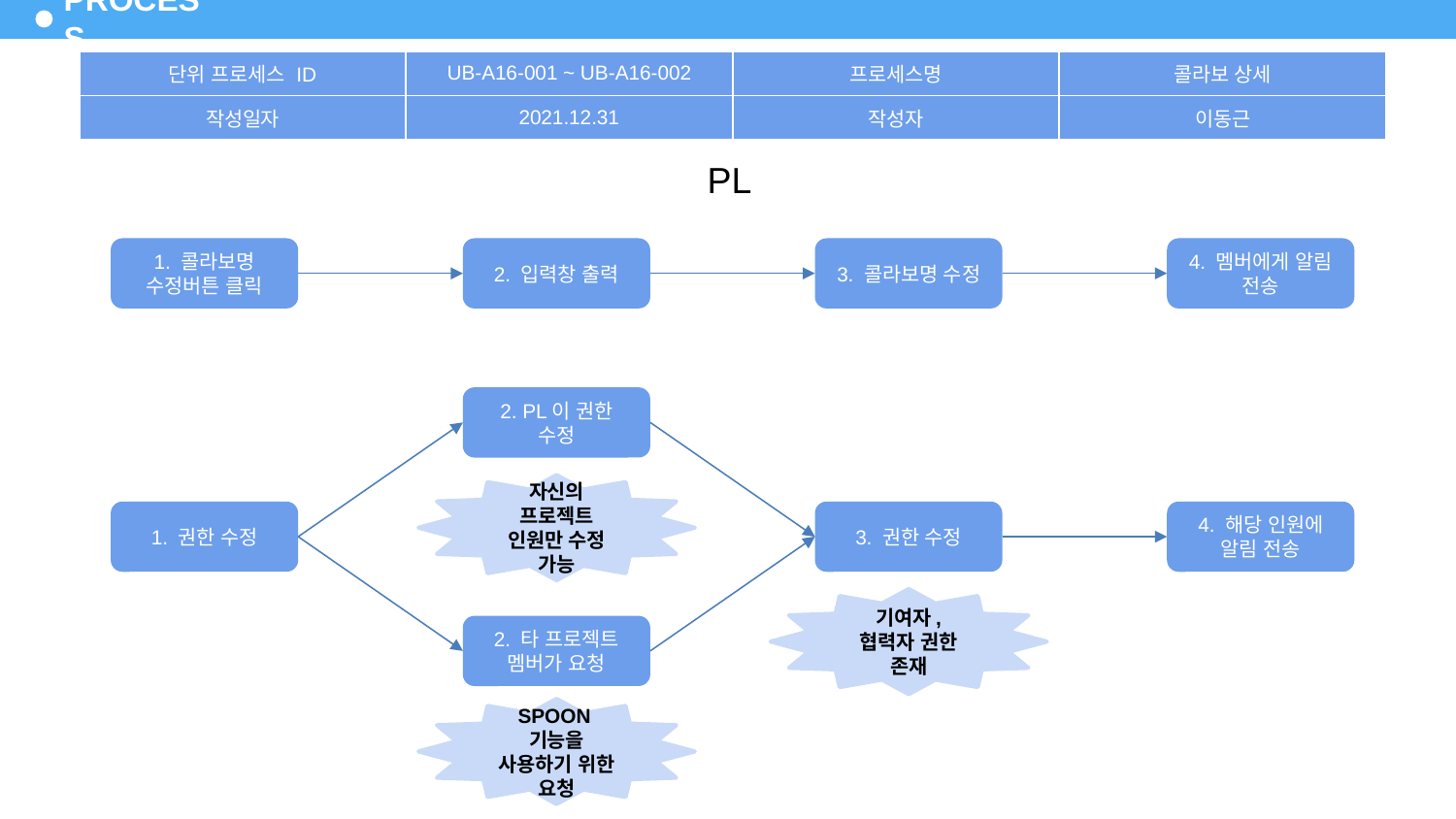

# PROCESS
| 단위 프로세스 ID | UB-A16-001 ~ UB-A16-002 | 프로세스명 | 콜라보 상세 |
| --- | --- | --- | --- |
| 작성일자 | 2021.12.31 | 작성자 | 이동근 |
PL
1. 콜라보명 수정버튼 클릭
2. 입력창 출력
3. 콜라보명 수정
4. 멤버에게 알림 전송
2. PL이 권한 수정
자신의 프로젝트 인원만 수정 가능
1. 권한 수정
3. 권한 수정
4. 해당 인원에 알림 전송
기여자, 협력자 권한 존재
2. 타 프로젝트 멤버가 요청
SPOON기능을 사용하기 위한 요청